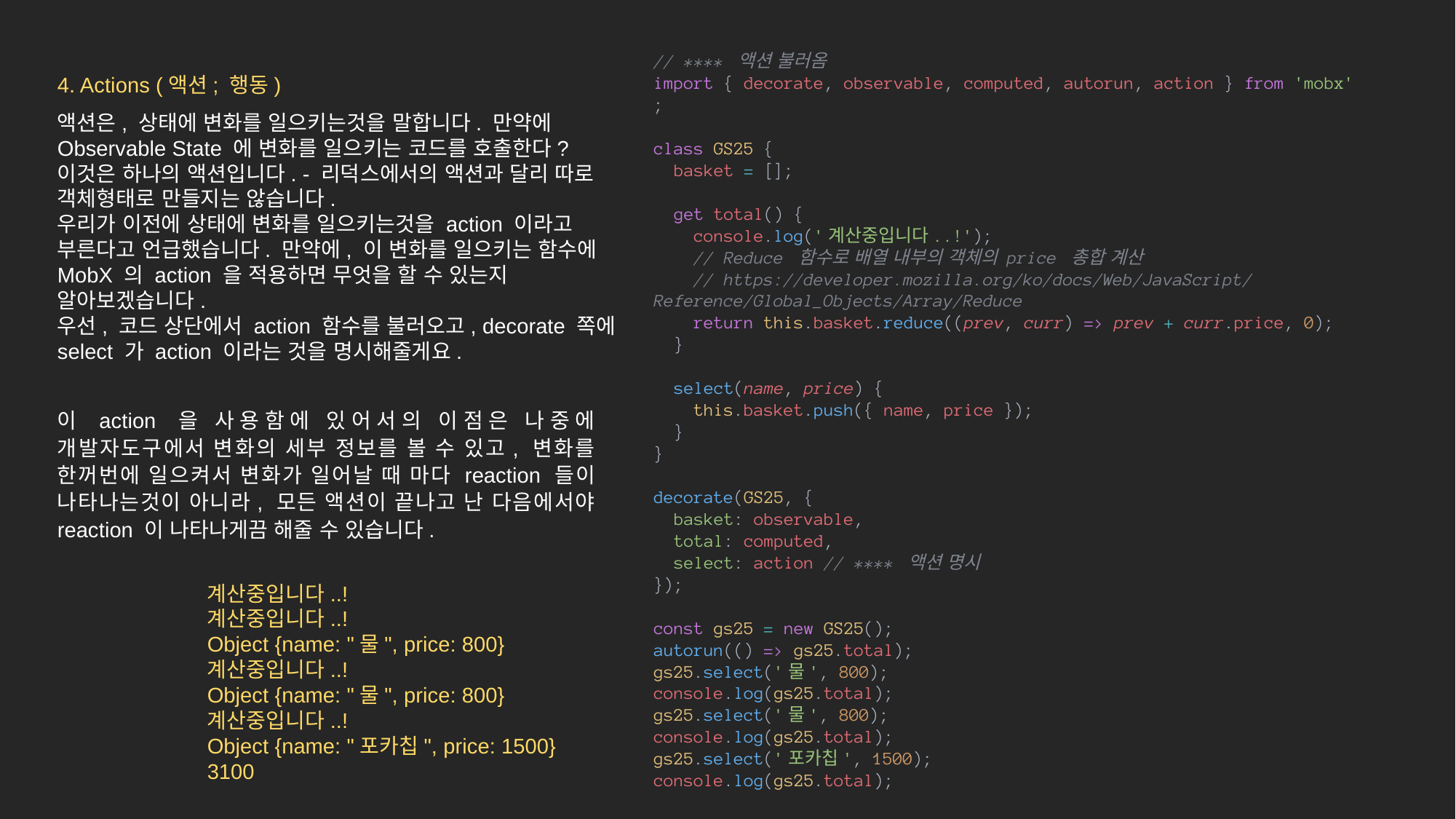

// **** 액션 불러옴
import { decorate, observable, computed, autorun, action } from 'mobx';
class GS25 {
  basket = [];

  get total() {
    console.log('계산중입니다..!');
    // Reduce 함수로 배열 내부의 객체의 price 총합 계산
    // https://developer.mozilla.org/ko/docs/Web/JavaScript/Reference/Global_Objects/Array/Reduce
    return this.basket.reduce((prev, curr) => prev + curr.price, 0);
  }
  select(name, price) {
    this.basket.push({ name, price });
  }
}
decorate(GS25, {
  basket: observable,
  total: computed,
  select: action // **** 액션 명시
});
const gs25 = new GS25();
autorun(() => gs25.total);
gs25.select('물', 800);
console.log(gs25.total);
gs25.select('물', 800);
console.log(gs25.total);
gs25.select('포카칩', 1500);
console.log(gs25.total);

4. Actions (액션; 행동)
액션은, 상태에 변화를 일으키는것을 말합니다. 만약에 Observable State 에 변화를 일으키는 코드를 호출한다? 이것은 하나의 액션입니다. - 리덕스에서의 액션과 달리 따로 객체형태로 만들지는 않습니다.
우리가 이전에 상태에 변화를 일으키는것을 action 이라고 부른다고 언급했습니다. 만약에, 이 변화를 일으키는 함수에 MobX 의 action 을 적용하면 무엇을 할 수 있는지 알아보겠습니다.
우선, 코드 상단에서 action 함수를 불러오고, decorate 쪽에 select 가 action 이라는 것을 명시해줄게요.

이 action 을 사용함에 있어서의 이점은 나중에 개발자도구에서 변화의 세부 정보를 볼 수 있고, 변화를 한꺼번에 일으켜서 변화가 일어날 때 마다 reaction 들이 나타나는것이 아니라, 모든 액션이 끝나고 난 다음에서야 reaction 이 나타나게끔 해줄 수 있습니다.
계산중입니다..!
계산중입니다..!
Object {name: "물", price: 800}
계산중입니다..!
Object {name: "물", price: 800}
계산중입니다..!
Object {name: "포카칩", price: 1500}
3100